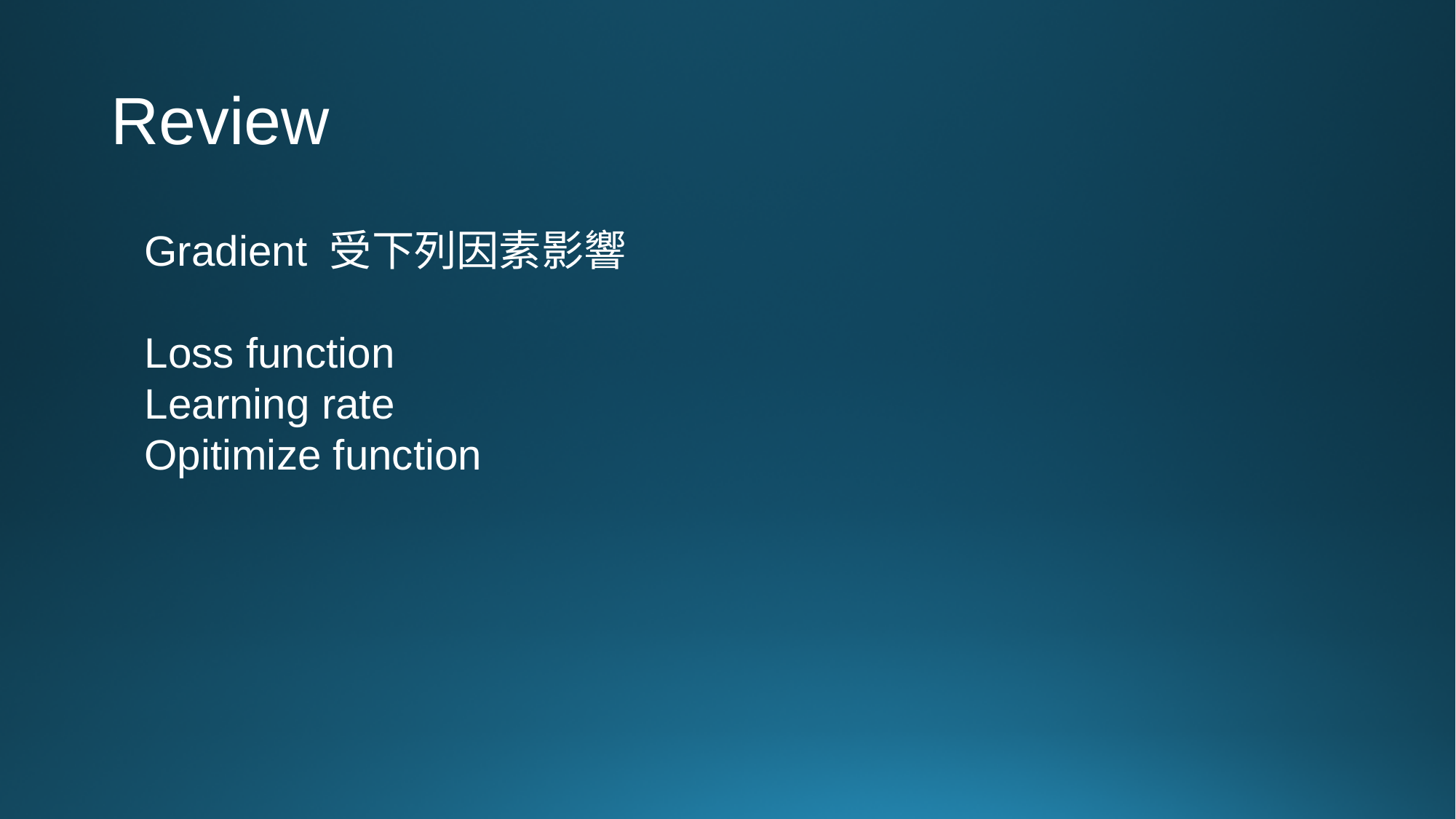

# Review
Gradient 受下列因素影響

Loss function
Learning rate
Opitimize function